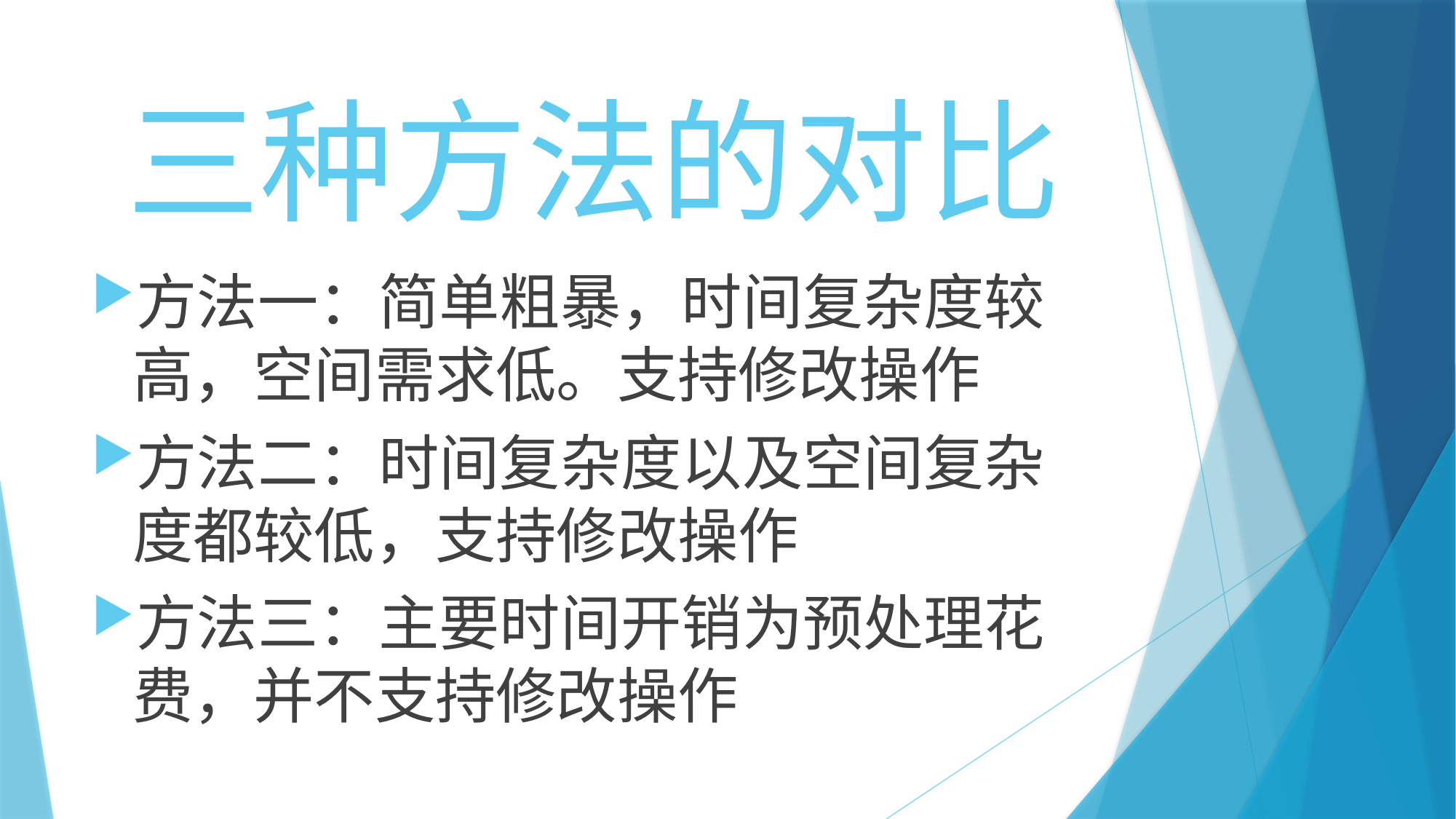

# 三种方法的对比
方法一：简单粗暴，时间复杂度较高，空间需求低。支持修改操作
方法二：时间复杂度以及空间复杂度都较低，支持修改操作
方法三：主要时间开销为预处理花费，并不支持修改操作